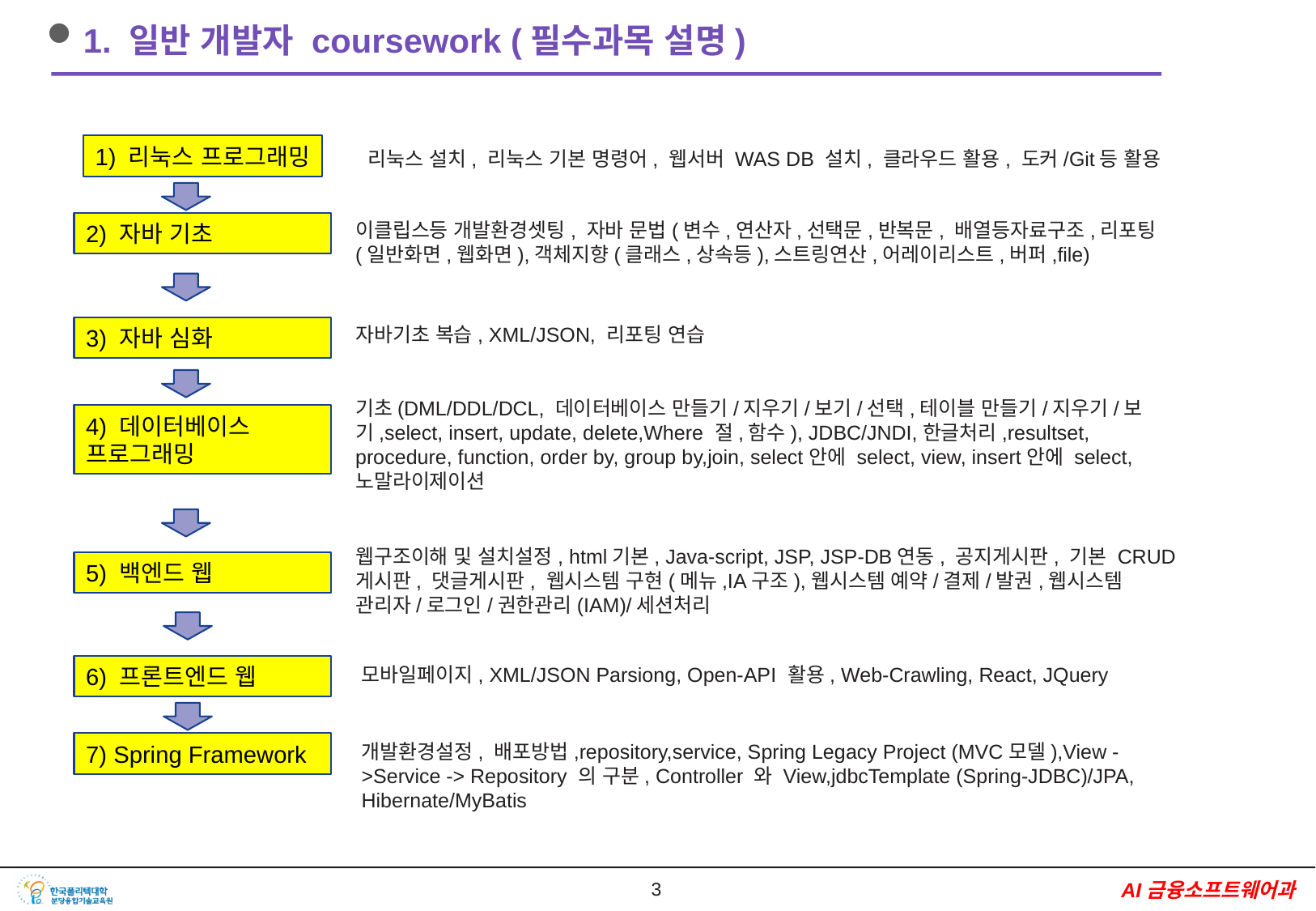

1. 일반 개발자 coursework (필수과목 설명)
1) 리눅스 프로그래밍
리눅스 설치, 리눅스 기본 명령어, 웹서버 WAS DB 설치, 클라우드 활용, 도커/Git등 활용

이클립스등 개발환경셋팅, 자바 문법(변수,연산자,선택문,반복문, 배열등자료구조,리포팅(일반화면,웹화면),객체지향(클래스,상속등),스트링연산,어레이리스트,버퍼,file)
2) 자바 기초

자바기초 복습, XML/JSON, 리포팅 연습
3) 자바 심화

기초(DML/DDL/DCL, 데이터베이스 만들기/지우기/보기/선택,테이블 만들기/지우기/보기,select, insert, update, delete,Where 절,함수), JDBC/JNDI,한글처리,resultset, procedure, function, order by, group by,join, select안에 select, view, insert안에 select, 노말라이제이션
4) 데이터베이스 프로그래밍

웹구조이해 및 설치설정, html기본, Java-script, JSP, JSP-DB연동, 공지게시판, 기본 CRUD게시판, 댓글게시판, 웹시스템 구현(메뉴,IA구조),웹시스템 예약/결제/발권,웹시스템 관리자/로그인/권한관리(IAM)/세션처리
5) 백엔드 웹

6) 프론트엔드 웹
모바일페이지, XML/JSON Parsiong, Open-API 활용, Web-Crawling, React, JQuery

7) Spring Framework
개발환경설정, 배포방법,repository,service, Spring Legacy Project (MVC모델),View ->Service -> Repository 의 구분, Controller 와 View,jdbcTemplate (Spring-JDBC)/JPA, Hibernate/MyBatis
3